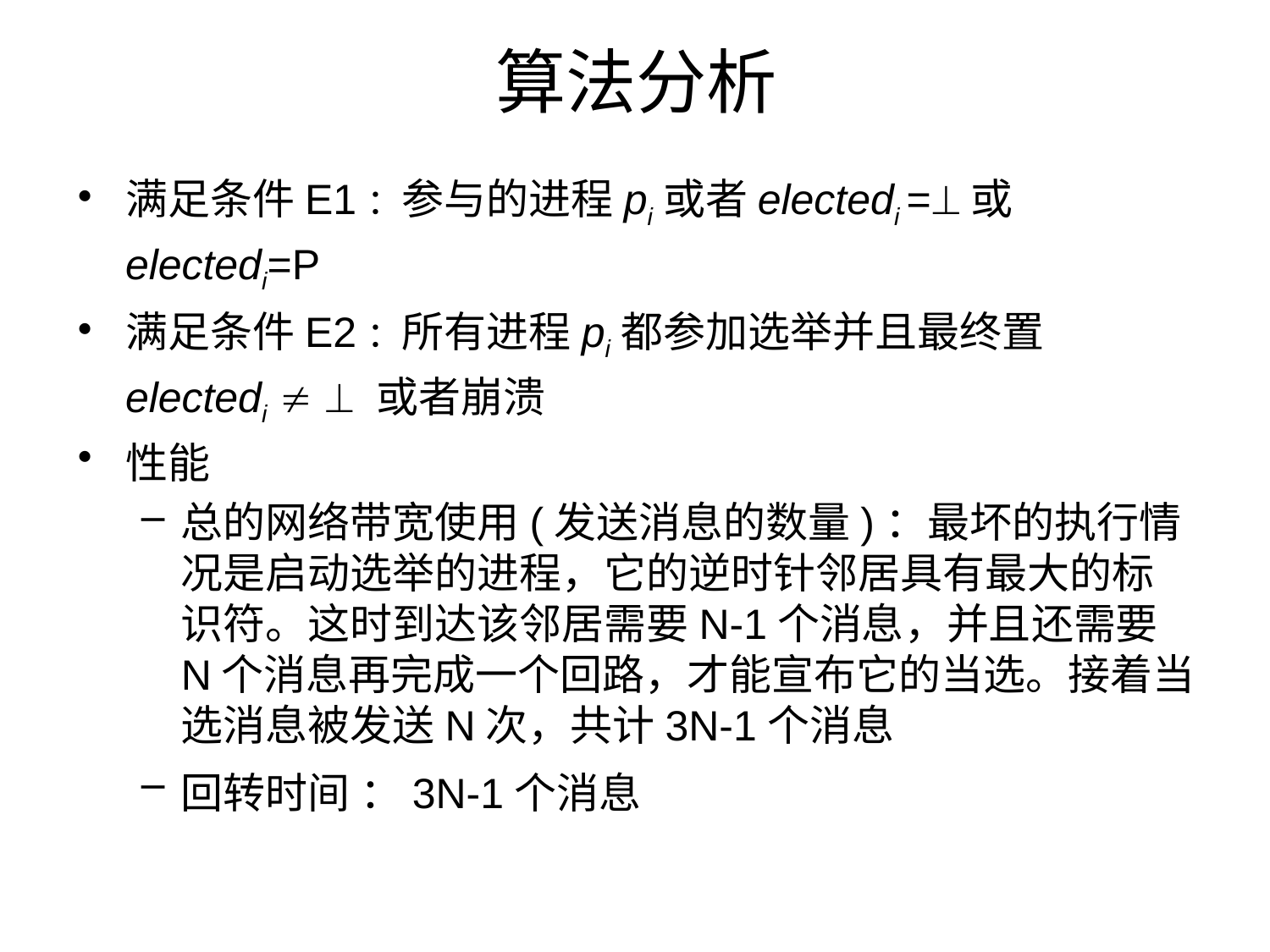

# 算法分析
满足条件E1：参与的进程pi或者electedi =⊥或electedi=P
满足条件E2：所有进程pi都参加选举并且最终置electedi ≠ ⊥ 或者崩溃
性能
总的网络带宽使用(发送消息的数量)：最坏的执行情况是启动选举的进程，它的逆时针邻居具有最大的标识符。这时到达该邻居需要N-1个消息，并且还需要N个消息再完成一个回路，才能宣布它的当选。接着当选消息被发送N次，共计3N-1个消息
回转时间 ：3N-1个消息